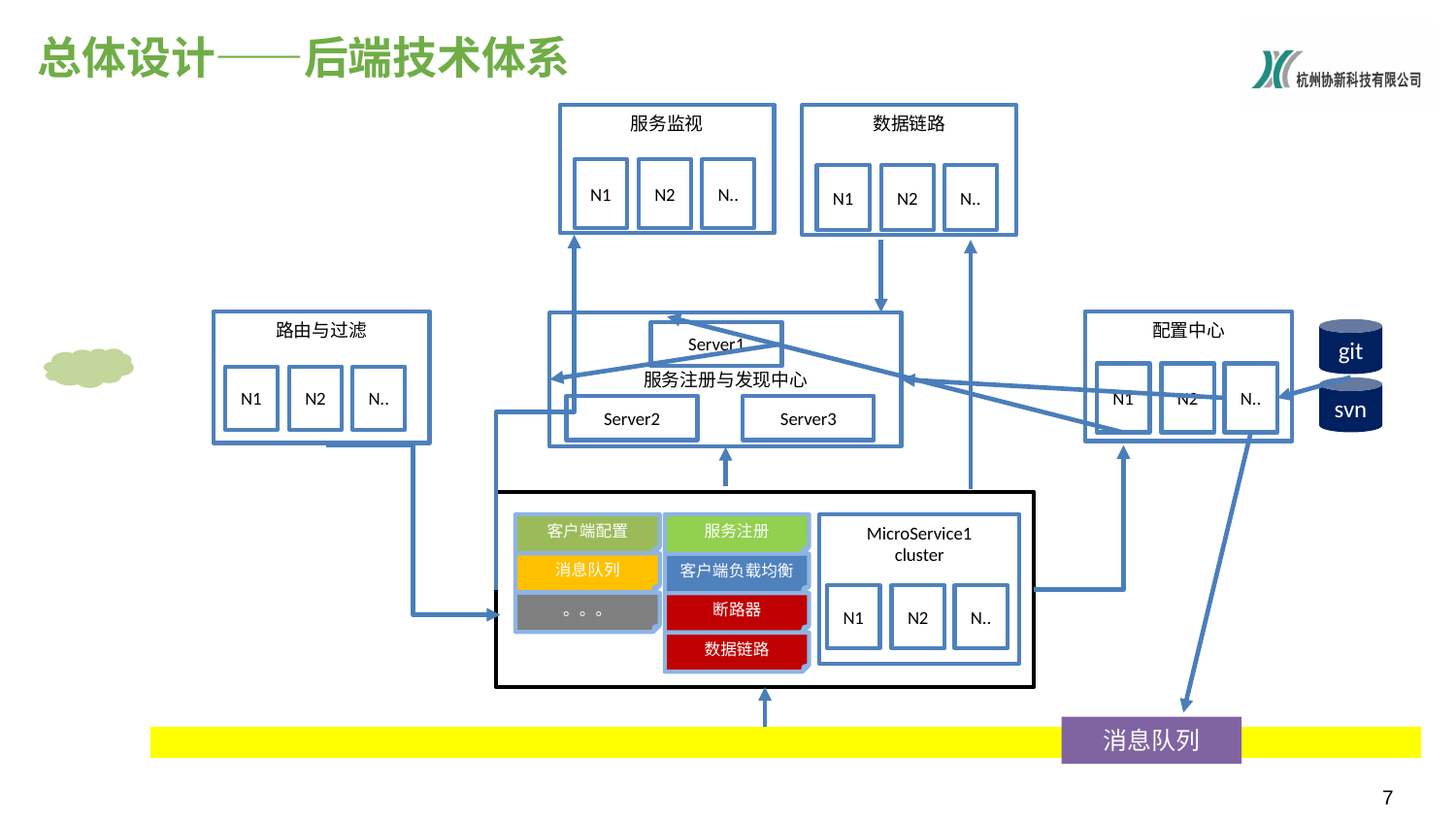

# 总体设计——后端技术体系
服务监视
N1
N2
N..
数据链路
N1
N2
N..
路由与过滤

N1
N2
N..
配置中心
N1
N2
N..
git
svn
服务注册与发现中心
Server1
Server2
Server3

客户端配置
服务注册
MicroService1
cluster
N1
N2
N..
客户端负载均衡
断路器
数据链路
。。。
消息队列
消息队列

7